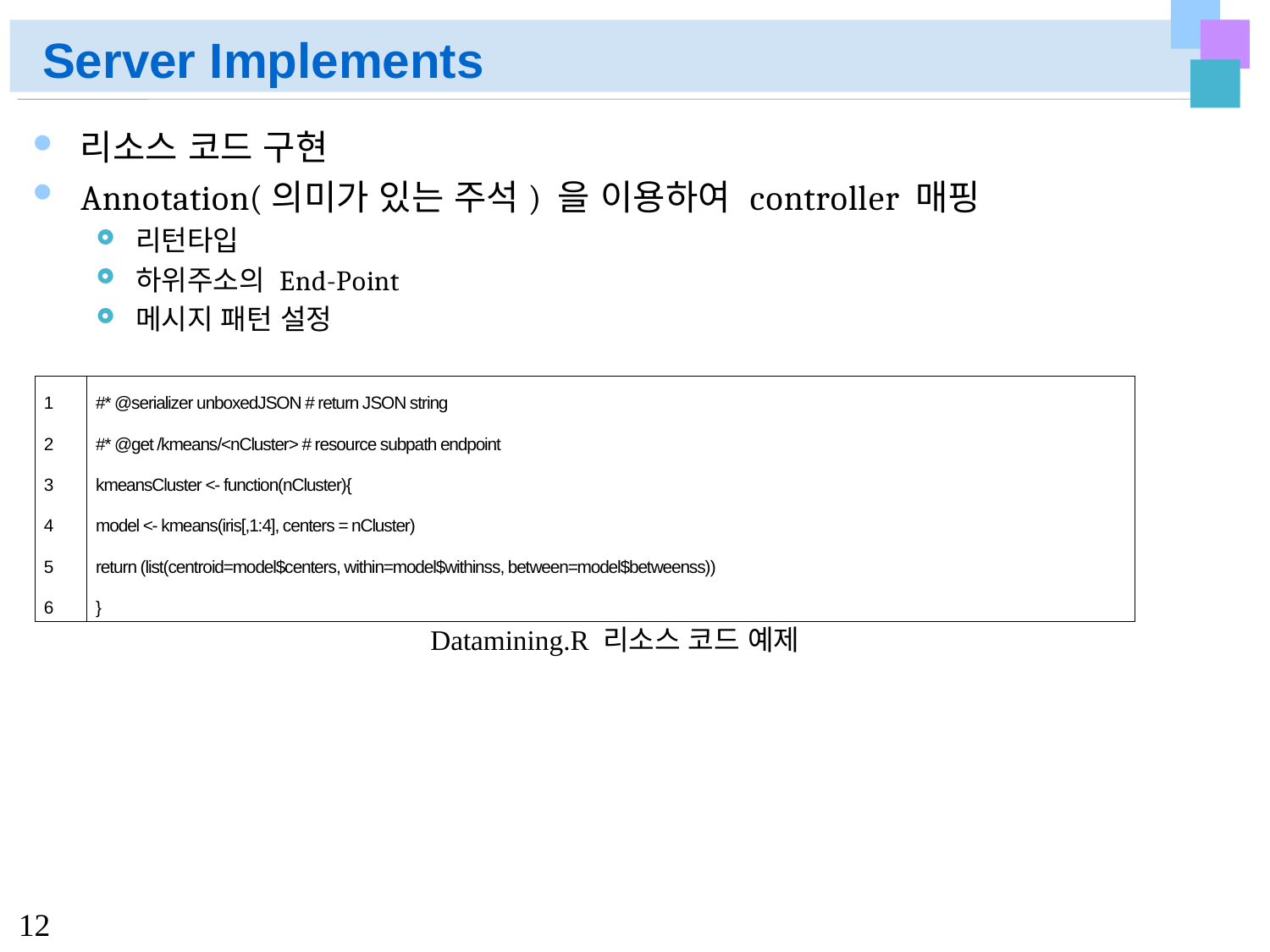

# Server Implements
리소스 코드 구현
Annotation(의미가 있는 주석) 을 이용하여 controller 매핑
리턴타입
하위주소의 End-Point
메시지 패턴 설정

| 1 | #\* @serializer unboxedJSON # return JSON string |
| --- | --- |
| 2 | #\* @get /kmeans/<nCluster> # resource subpath endpoint |
| 3 | kmeansCluster <- function(nCluster){ |
| 4 | model <- kmeans(iris[,1:4], centers = nCluster) |
| 5 | return (list(centroid=model$centers, within=model$withinss, between=model$betweenss)) |
| 6 | } |

Datamining.R 리소스 코드 예제